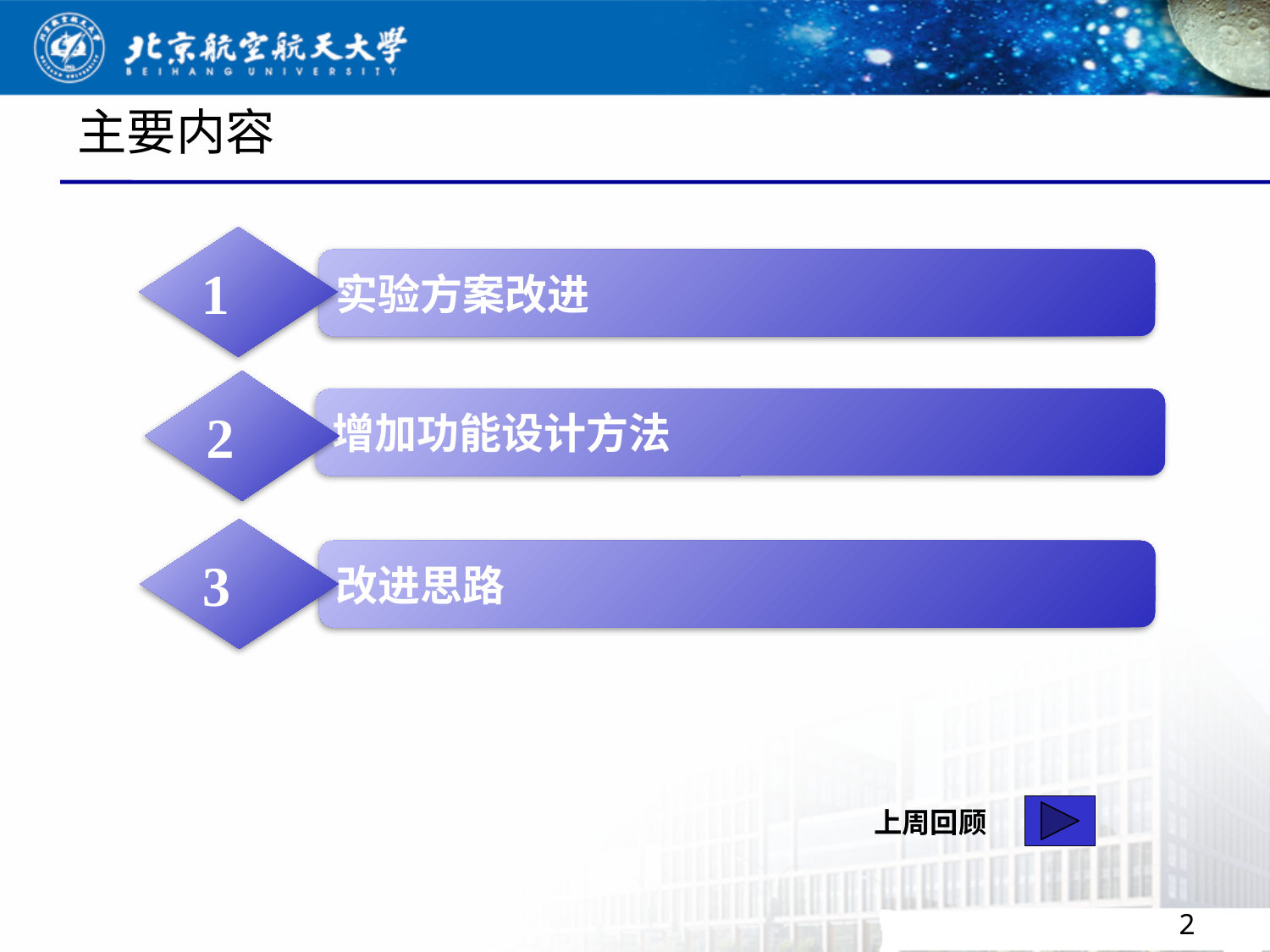

# 主要内容
1
实验方案改进
2
增加功能设计方法
3
改进思路

上周回顾